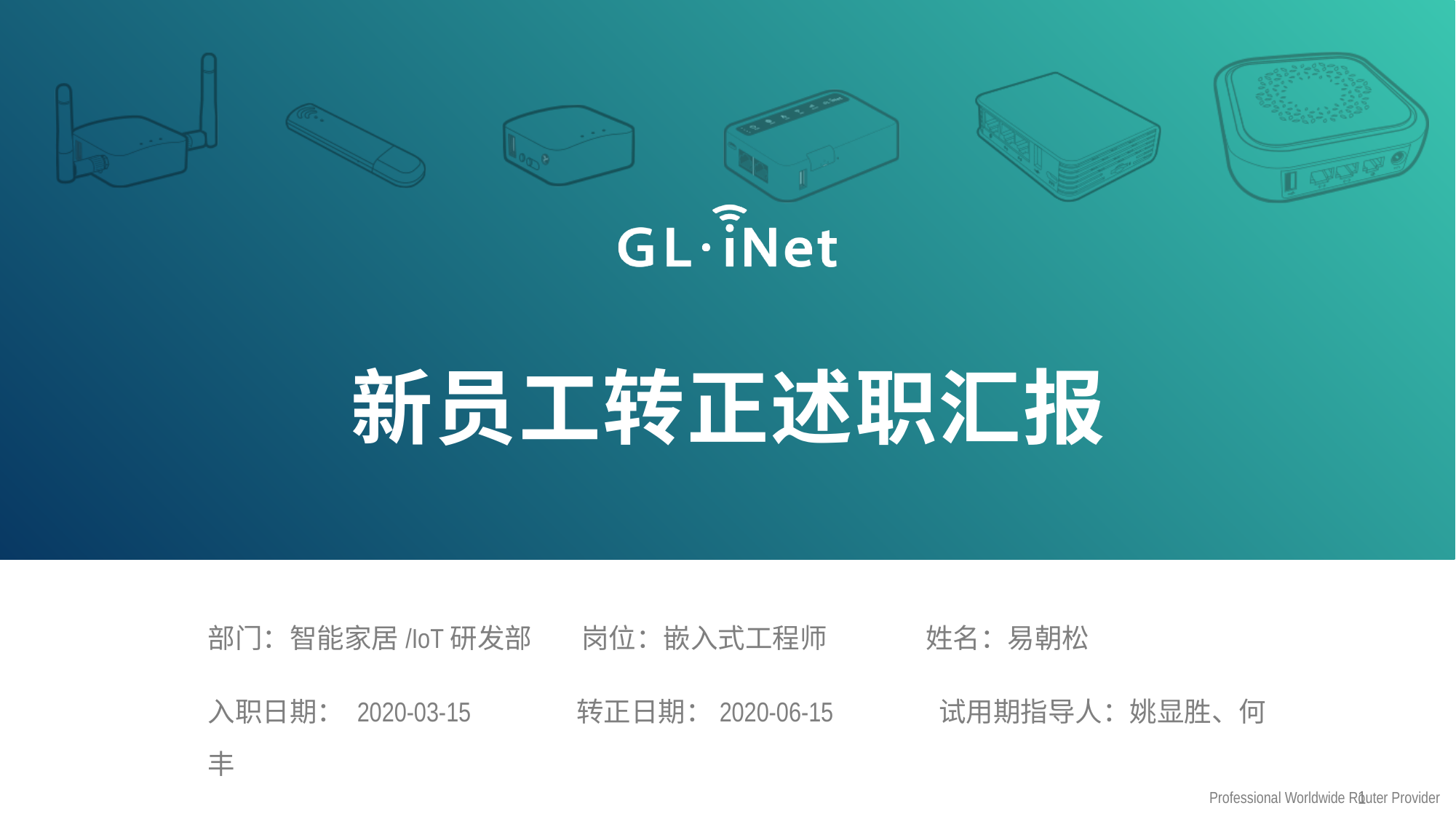

# 新员工转正述职汇报
部门：智能家居/IoT研发部        岗位：嵌入式工程师                姓名：易朝松
入职日期： 2020-03-15                转正日期：2020-06-15                试用期指导人：姚显胜、何丰
Professional Worldwide Router Provider
1